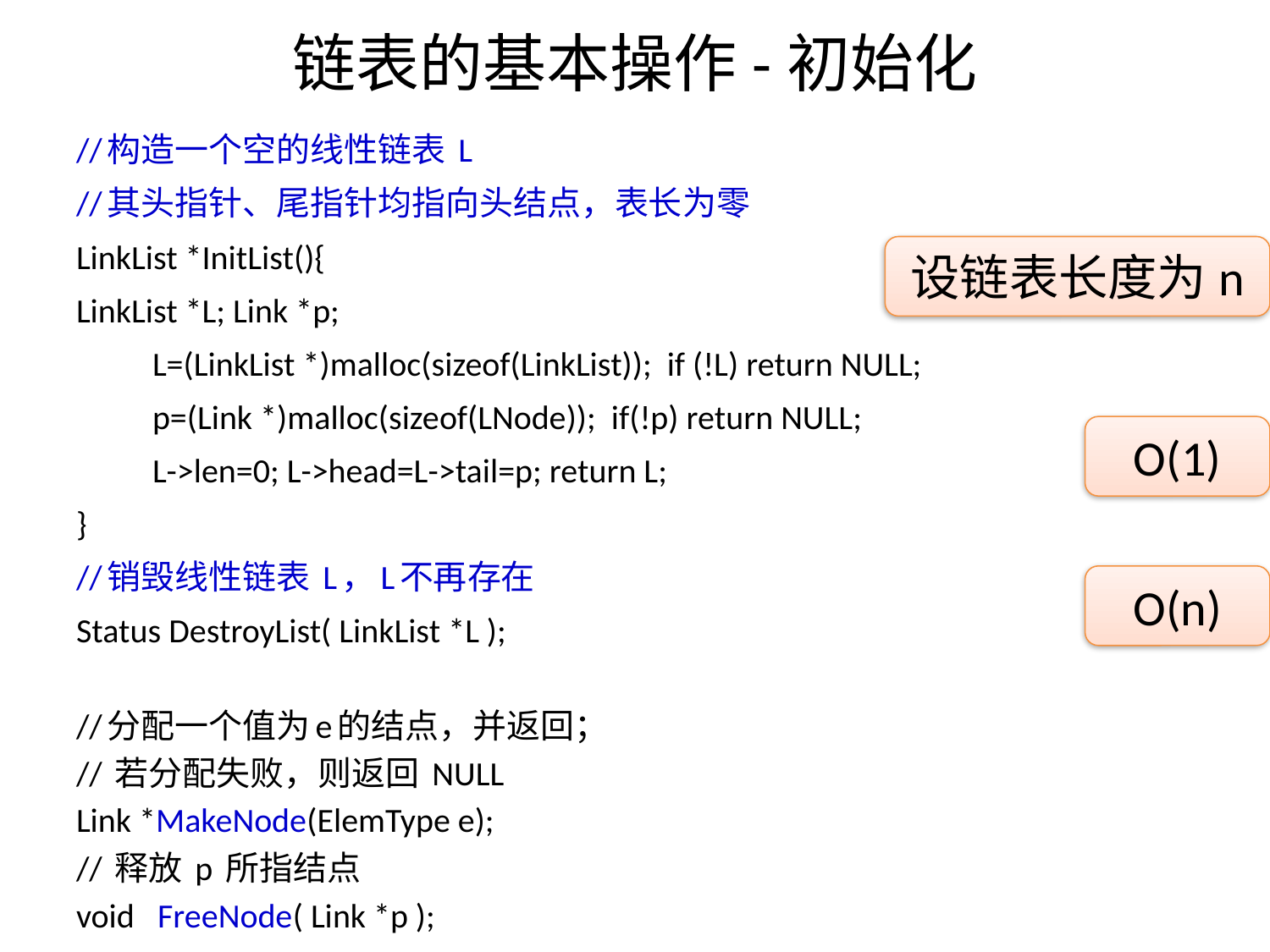

# 链表的基本操作-初始化
//构造一个空的线性链表 L
//其头指针、尾指针均指向头结点，表长为零
LinkList *InitList(){
LinkList *L; Link *p;
	L=(LinkList *)malloc(sizeof(LinkList));  if (!L) return NULL;
	p=(Link *)malloc(sizeof(LNode));  if(!p) return NULL;
	L->len=0; L->head=L->tail=p; return L;
}
//销毁线性链表 L，L不再存在
Status DestroyList( LinkList *L );

//分配一个值为e的结点，并返回；
// 若分配失败，则返回 NULL
Link *MakeNode(ElemType e);
// 释放 p 所指结点
void   FreeNode( Link *p );

设链表长度为n
O(1)
O(n)